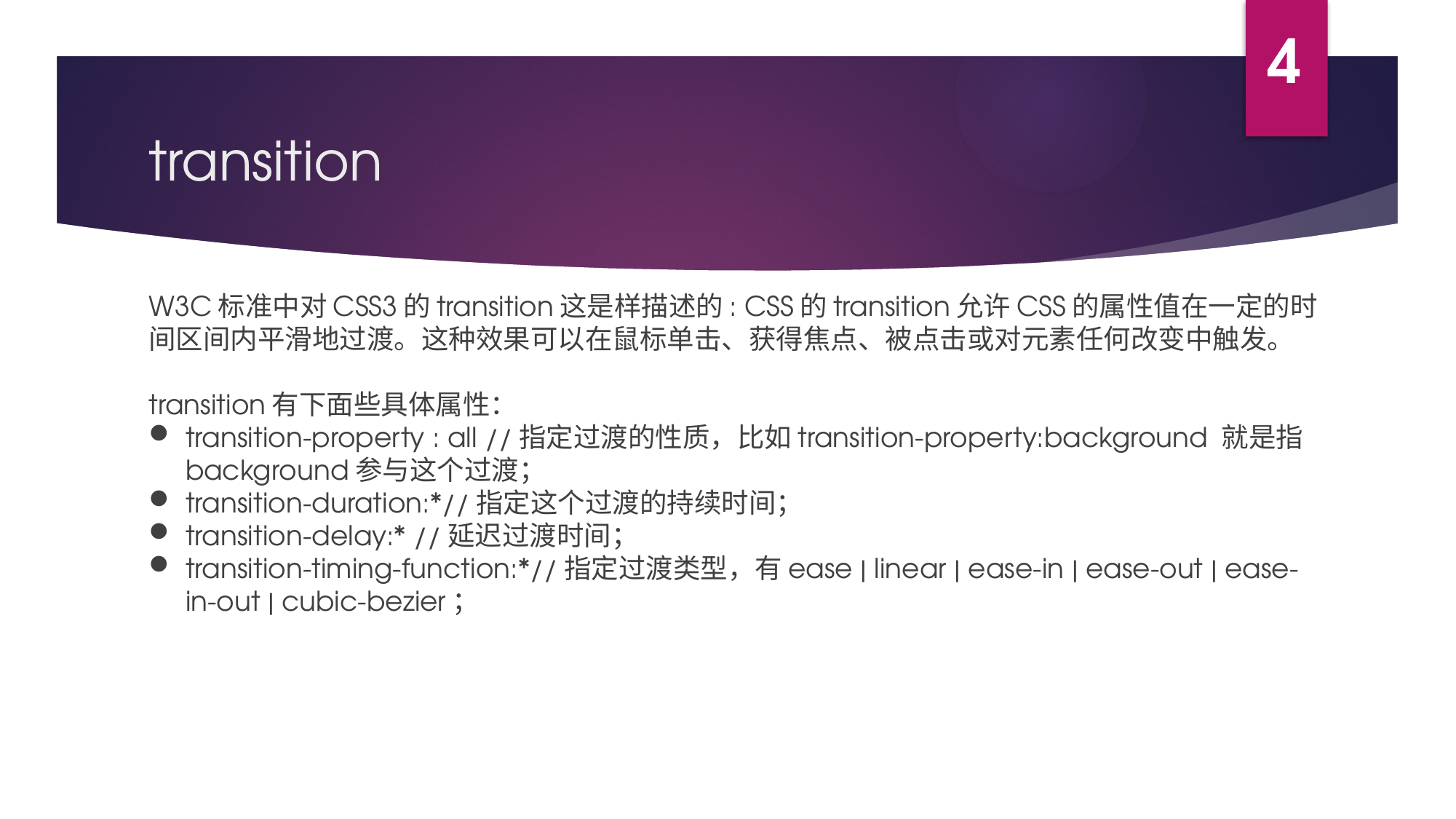

4
# transition
W3C标准中对CSS3的transition这是样描述的: CSS的transition允许CSS的属性值在一定的时间区间内平滑地过渡。这种效果可以在鼠标单击、获得焦点、被点击或对元素任何改变中触发。

transition有下面些具体属性：
transition-property : all //指定过渡的性质，比如transition-property:background 就是指background参与这个过渡；
transition-duration:*//指定这个过渡的持续时间；
transition-delay:* //延迟过渡时间；
transition-timing-function:*//指定过渡类型，有ease | linear | ease-in | ease-out | ease-in-out | cubic-bezier；